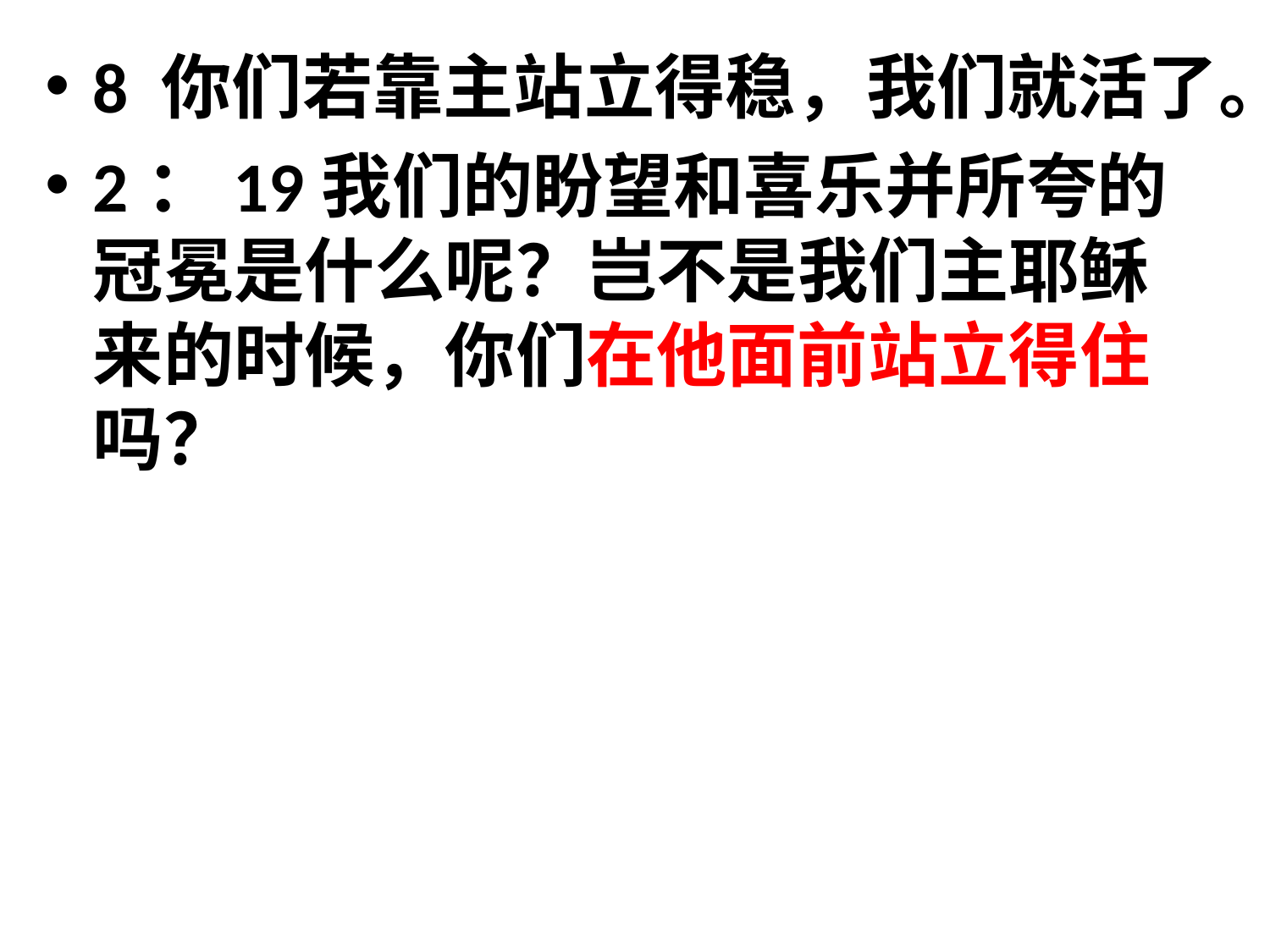

8 你们若靠主站立得稳，我们就活了。
2：19我们的盼望和喜乐并所夸的冠冕是什么呢？岂不是我们主耶稣来的时候，你们在他面前站立得住吗？